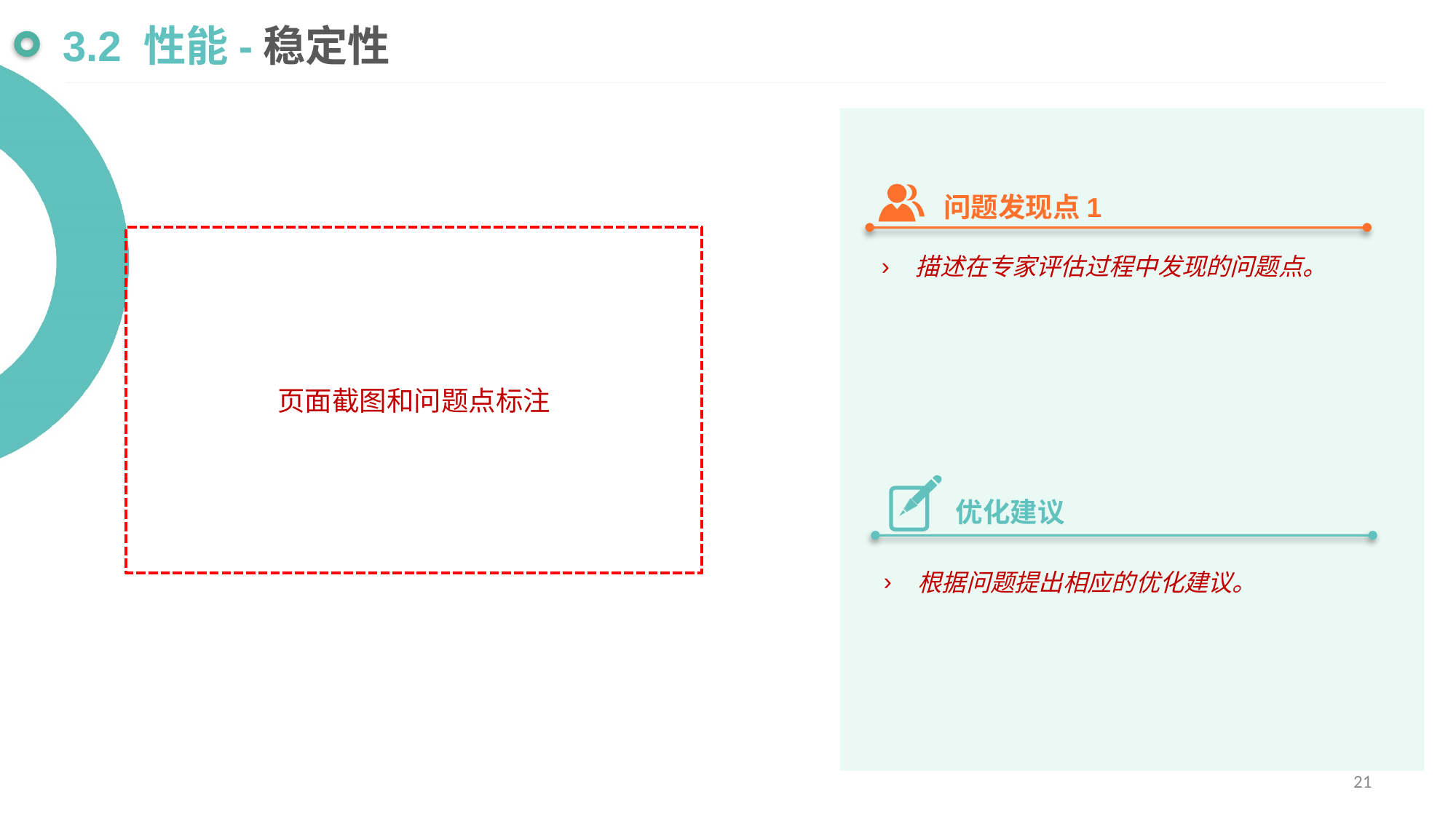

3.2 性能-稳定性

问题发现点1
页面截图和问题点标注
描述在专家评估过程中发现的问题点。

优化建议

根据问题提出相应的优化建议。
21